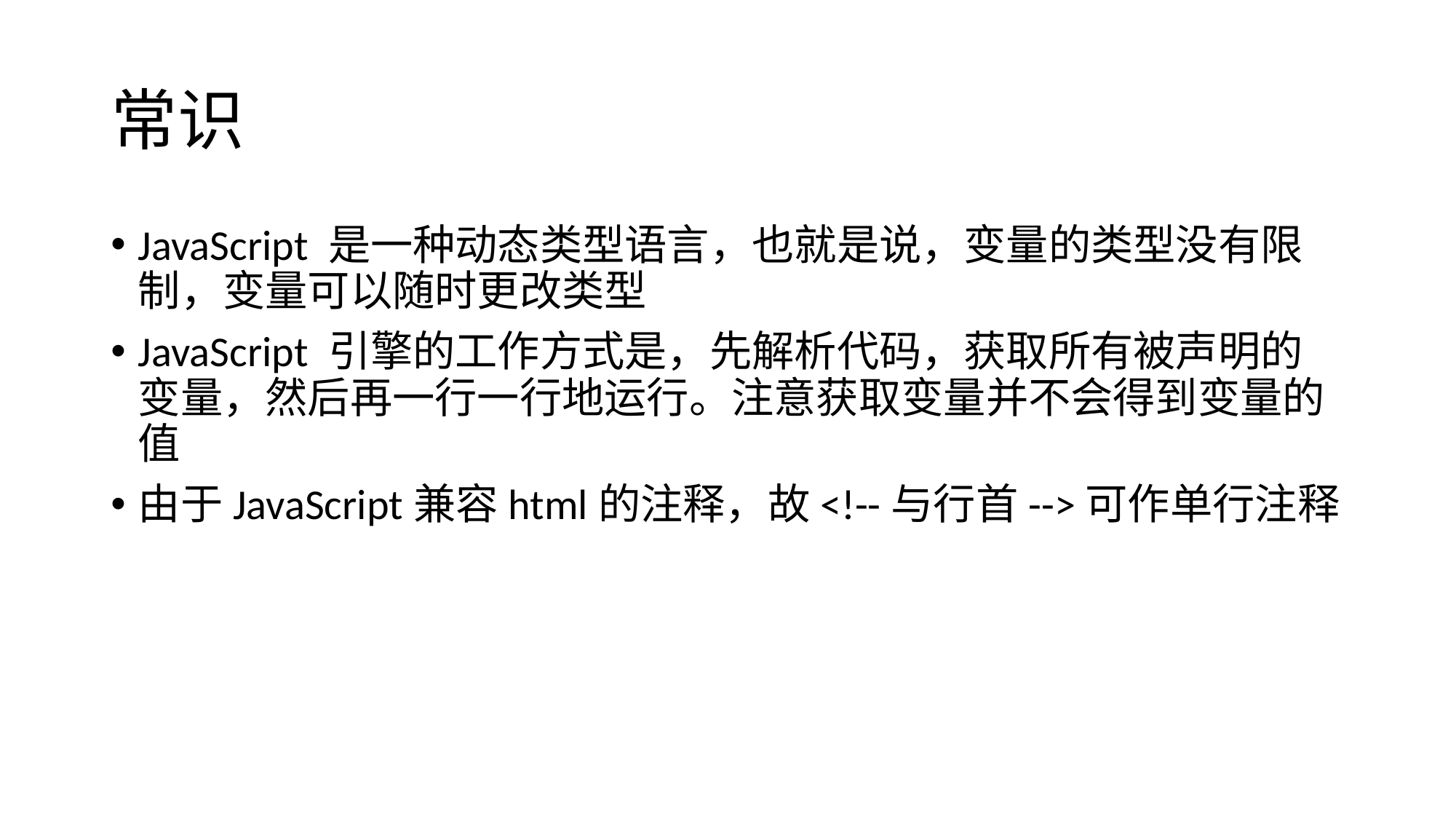

# 常识
JavaScript 是一种动态类型语言，也就是说，变量的类型没有限制，变量可以随时更改类型
JavaScript 引擎的工作方式是，先解析代码，获取所有被声明的变量，然后再一行一行地运行。注意获取变量并不会得到变量的值
由于JavaScript兼容html的注释，故<!--与行首-->可作单行注释